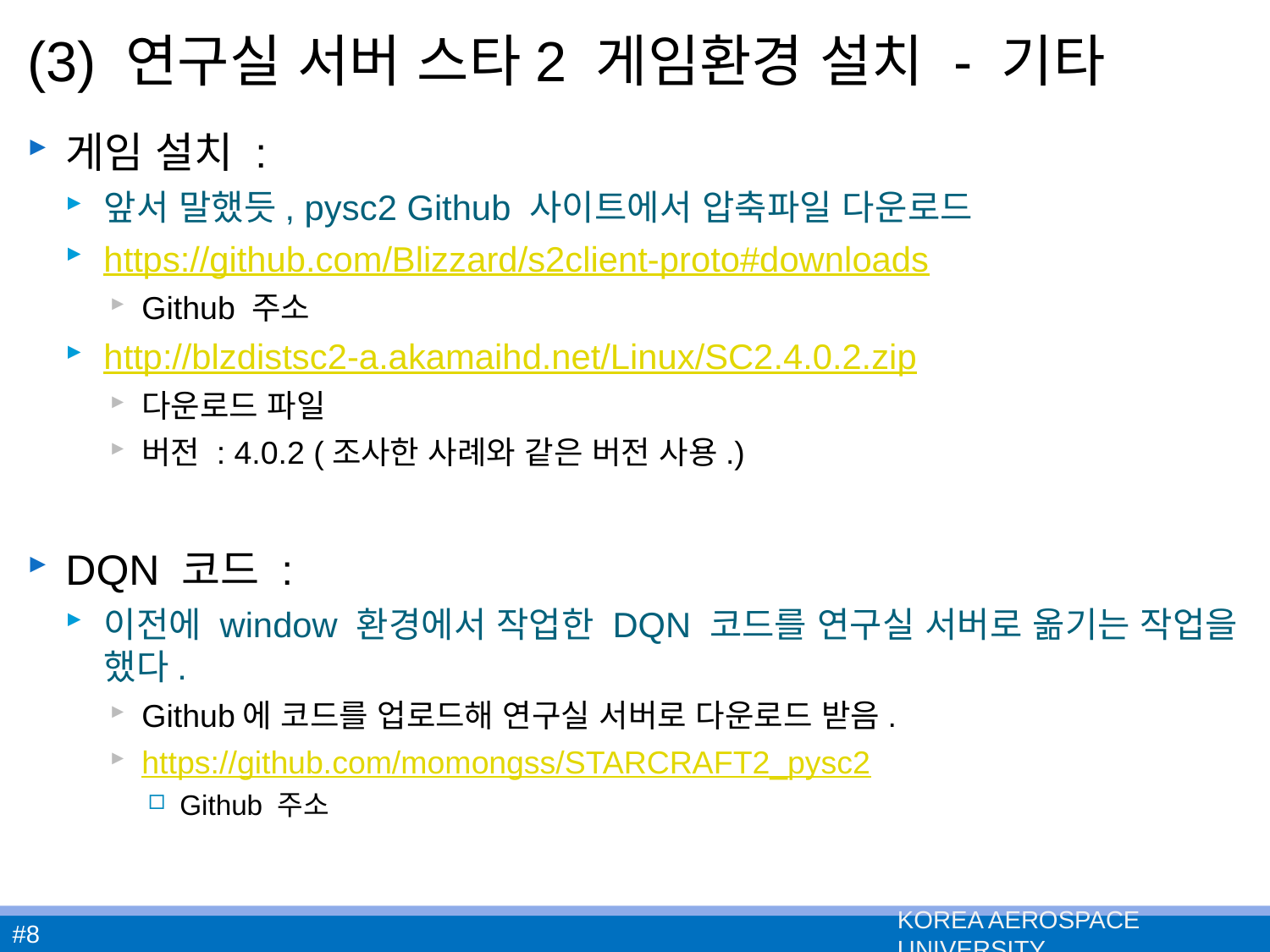

# (3) 연구실 서버 스타2 게임환경 설치 - 기타
게임 설치 :
앞서 말했듯, pysc2 Github 사이트에서 압축파일 다운로드
https://github.com/Blizzard/s2client-proto#downloads
Github 주소
http://blzdistsc2-a.akamaihd.net/Linux/SC2.4.0.2.zip
다운로드 파일
버전 : 4.0.2 (조사한 사례와 같은 버전 사용.)

DQN 코드 :
이전에 window 환경에서 작업한 DQN 코드를 연구실 서버로 옮기는 작업을 했다.
Github에 코드를 업로드해 연구실 서버로 다운로드 받음.
https://github.com/momongss/STARCRAFT2_pysc2
Github 주소
#8